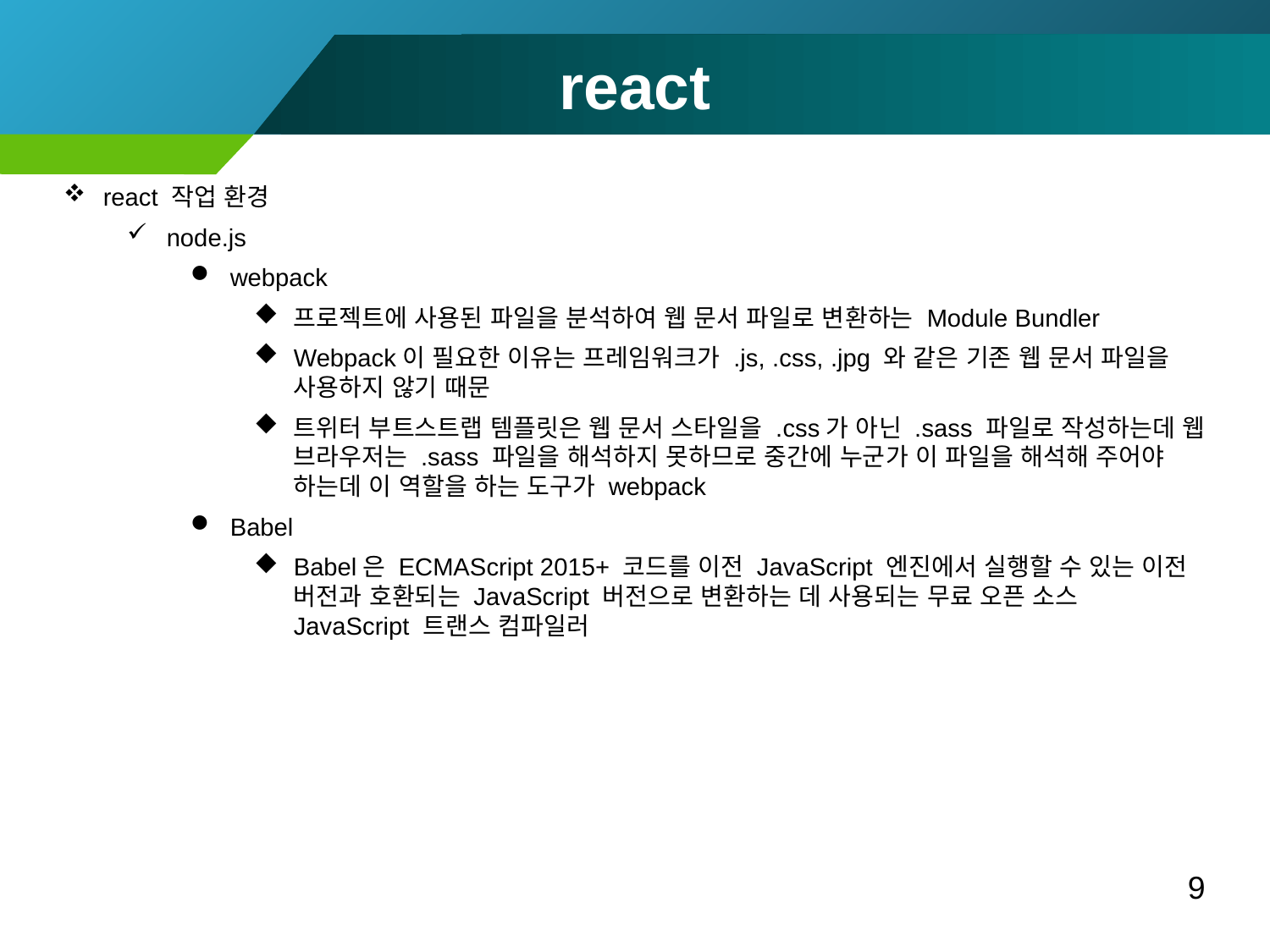

react
react 작업 환경
node.js
webpack
프로젝트에 사용된 파일을 분석하여 웹 문서 파일로 변환하는 Module Bundler
Webpack이 필요한 이유는 프레임워크가 .js, .css, .jpg 와 같은 기존 웹 문서 파일을 사용하지 않기 때문
트위터 부트스트랩 템플릿은 웹 문서 스타일을 .css가 아닌 .sass 파일로 작성하는데 웹 브라우저는 .sass 파일을 해석하지 못하므로 중간에 누군가 이 파일을 해석해 주어야 하는데 이 역할을 하는 도구가 webpack
Babel
Babel은 ECMAScript 2015+ 코드를 이전 JavaScript 엔진에서 실행할 수 있는 이전 버전과 호환되는 JavaScript 버전으로 변환하는 데 사용되는 무료 오픈 소스 JavaScript 트랜스 컴파일러

9